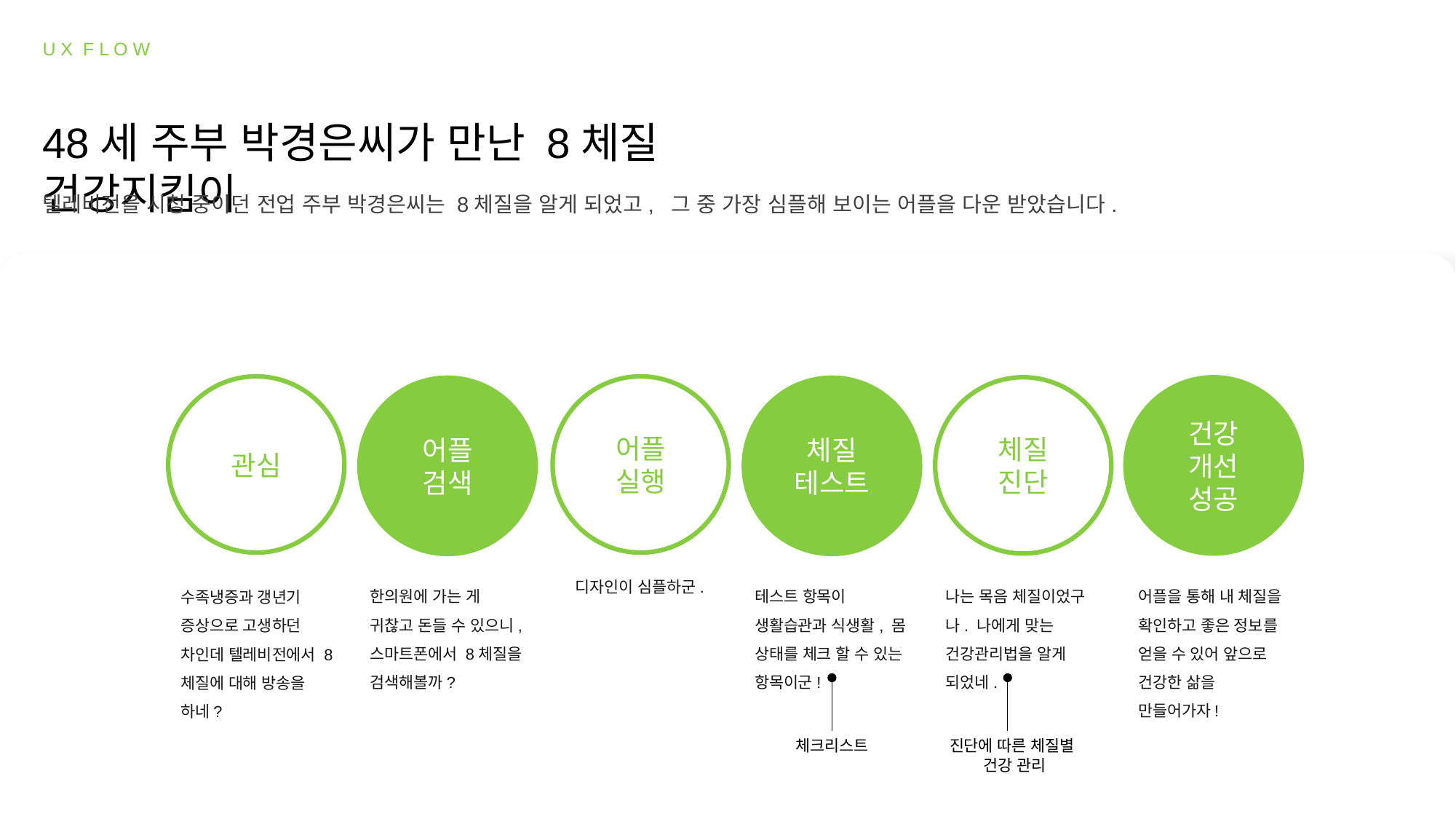

U X  F L O W
48세 주부 박경은씨가 만난 8체질 건강지킴이
텔레비전을 시청 중이던 전업 주부 박경은씨는 8체질을 알게 되었고,  그 중 가장 심플해 보이는 어플을 다운 받았습니다.

관심
어플 실행
체질 진단
건강 개선
성공
어플 검색
체질
테스트
어플을 통해 내 체질을 확인하고 좋은 정보를 얻을 수 있어 앞으로 건강한 삶을 만들어가자!
테스트 항목이 생활습관과 식생활, 몸 상태를 체크 할 수 있는 항목이군!
나는 목음 체질이었구나. 나에게 맞는 건강관리법을 알게 되었네.

디자인이 심플하군.
한의원에 가는 게 귀찮고 돈들 수 있으니,스마트폰에서 8체질을 검색해볼까?
수족냉증과 갱년기 증상으로 고생하던 차인데 텔레비전에서 8체질에 대해 방송을 하네?
체크리스트
진단에 따른 체질별
건강 관리